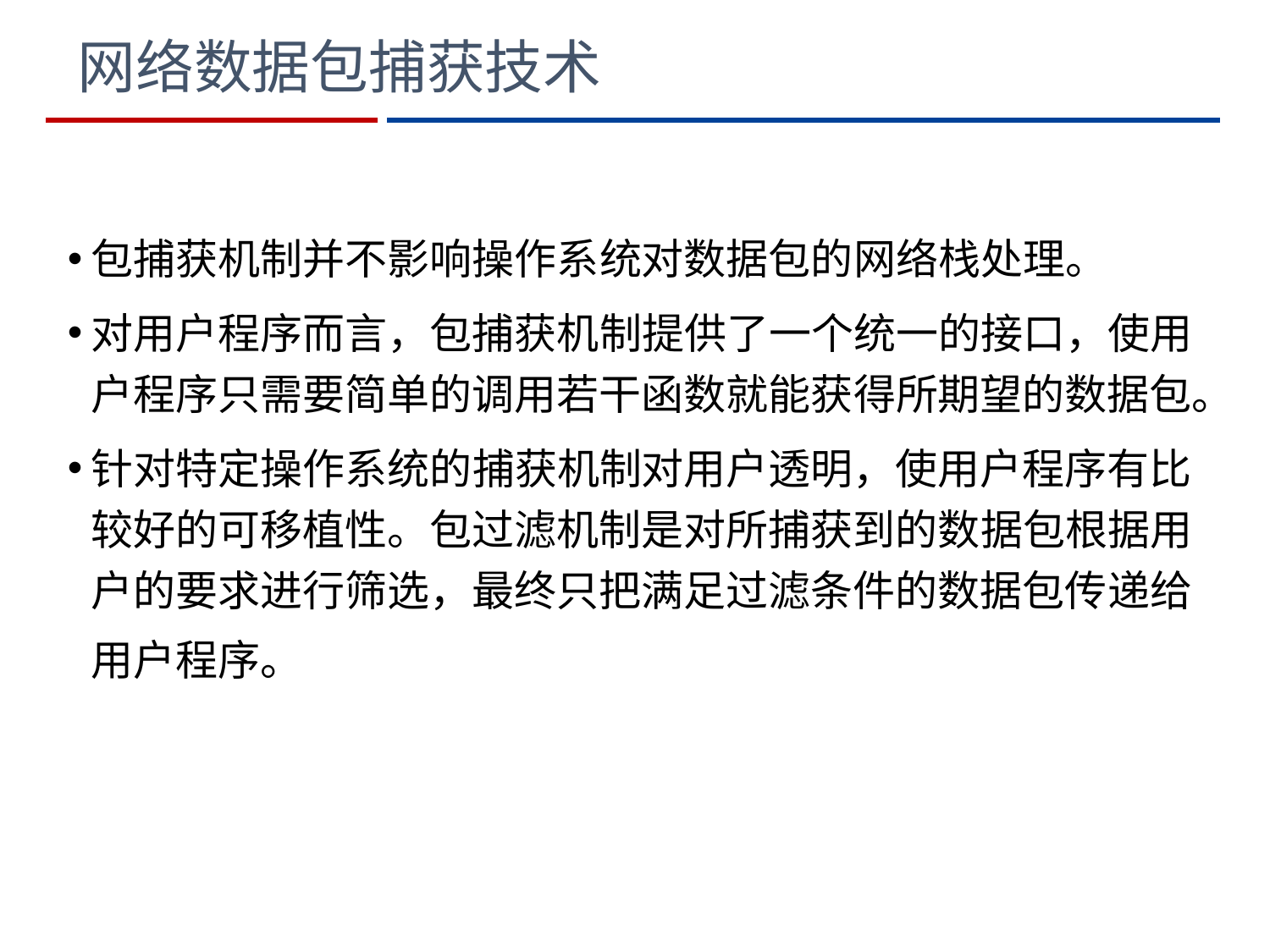

# 网络数据包捕获技术

包捕获机制并不影响操作系统对数据包的网络栈处理。
对用户程序而言，包捕获机制提供了一个统一的接口，使用户程序只需要简单的调用若干函数就能获得所期望的数据包。
针对特定操作系统的捕获机制对用户透明，使用户程序有比较好的可移植性。包过滤机制是对所捕获到的数据包根据用户的要求进行筛选，最终只把满足过滤条件的数据包传递给用户程序。
18